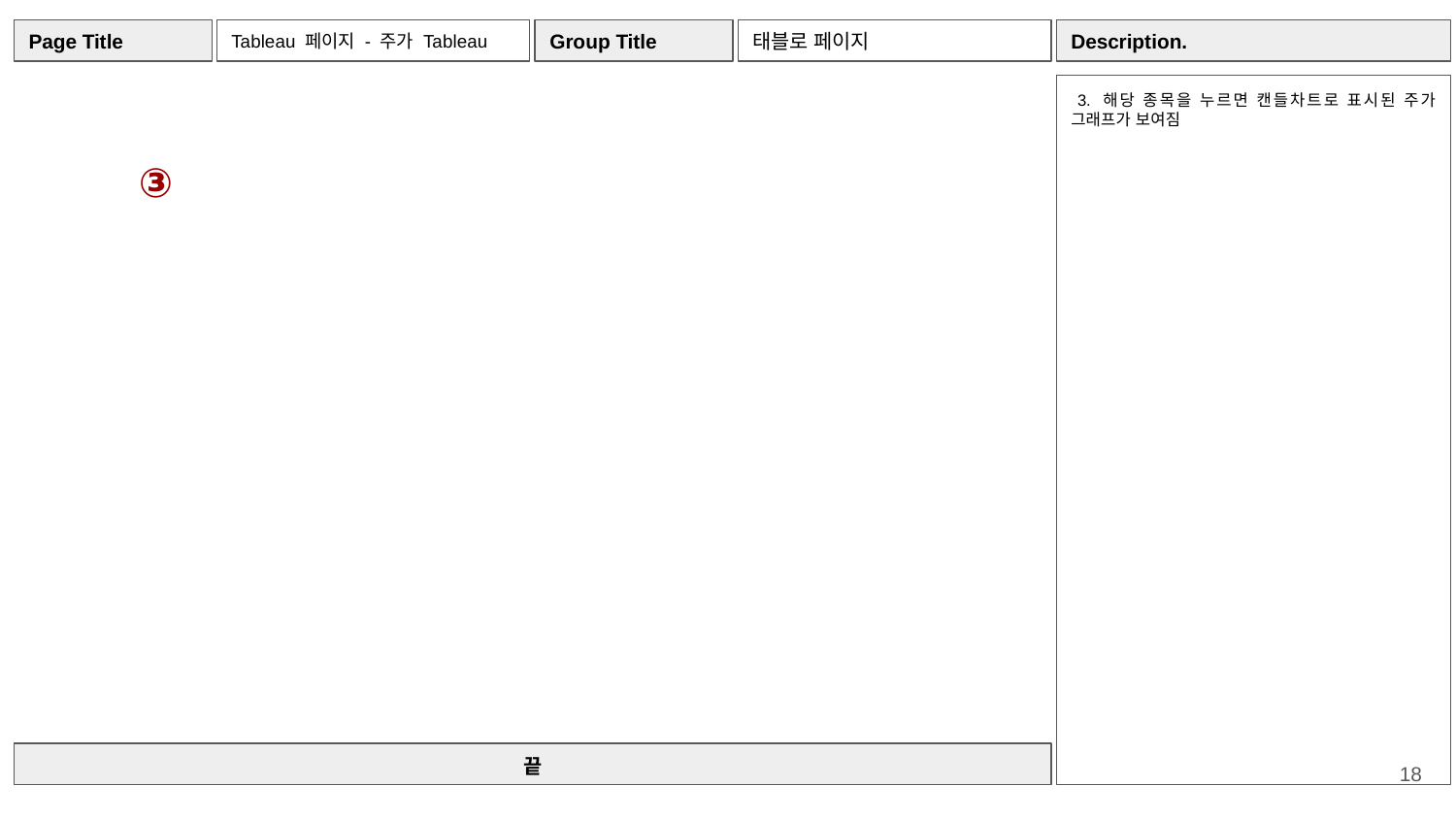

Page Title
Tableau 페이지 - 주가 Tableau
Group Title
태블로 페이지
Description.
 3. 해당 종목을 누르면 캔들차트로 표시된 주가 그래프가 보여짐
③
18
끝